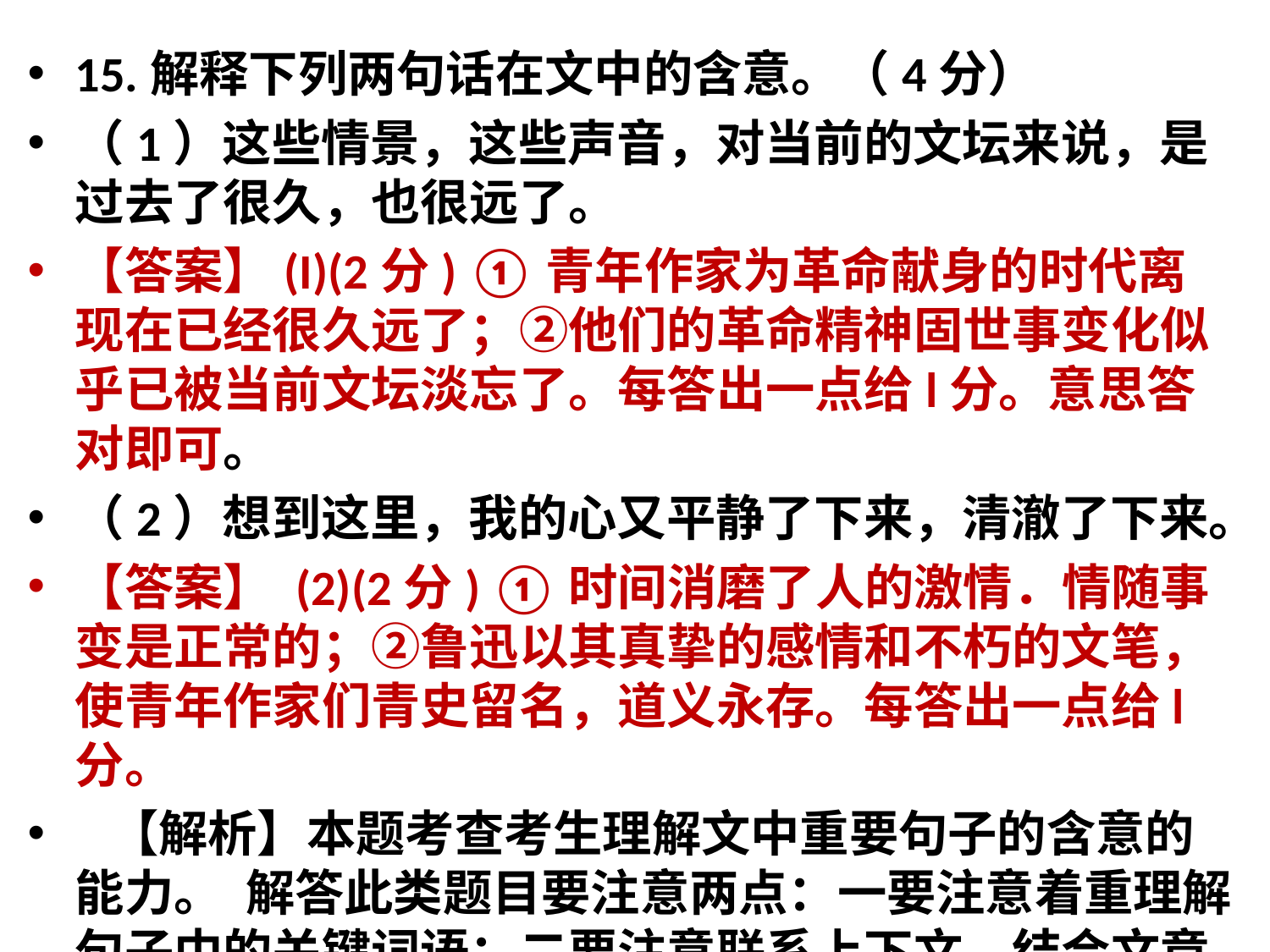

15.解释下列两句话在文中的含意。（4分）
（1）这些情景，这些声音，对当前的文坛来说，是过去了很久，也很远了。
【答案】(I)(2分) ①青年作家为革命献身的时代离现在已经很久远了；②他们的革命精神固世事变化似乎已被当前文坛淡忘了。每答出一点给l分。意思答对即可。
（2）想到这里，我的心又平静了下来，清澈了下来。
【答案】 (2)(2分) ①时间消磨了人的激情．情随事变是正常的；②鲁迅以其真挚的感情和不朽的文笔，使青年作家们青史留名，道义永存。每答出一点给l分。
  【解析】本题考查考生理解文中重要句子的含意的能力。  解答此类题目要注意两点：一要注意着重理解句子中的关键词语；二要注意联系上下文，结合文章主旨作答。